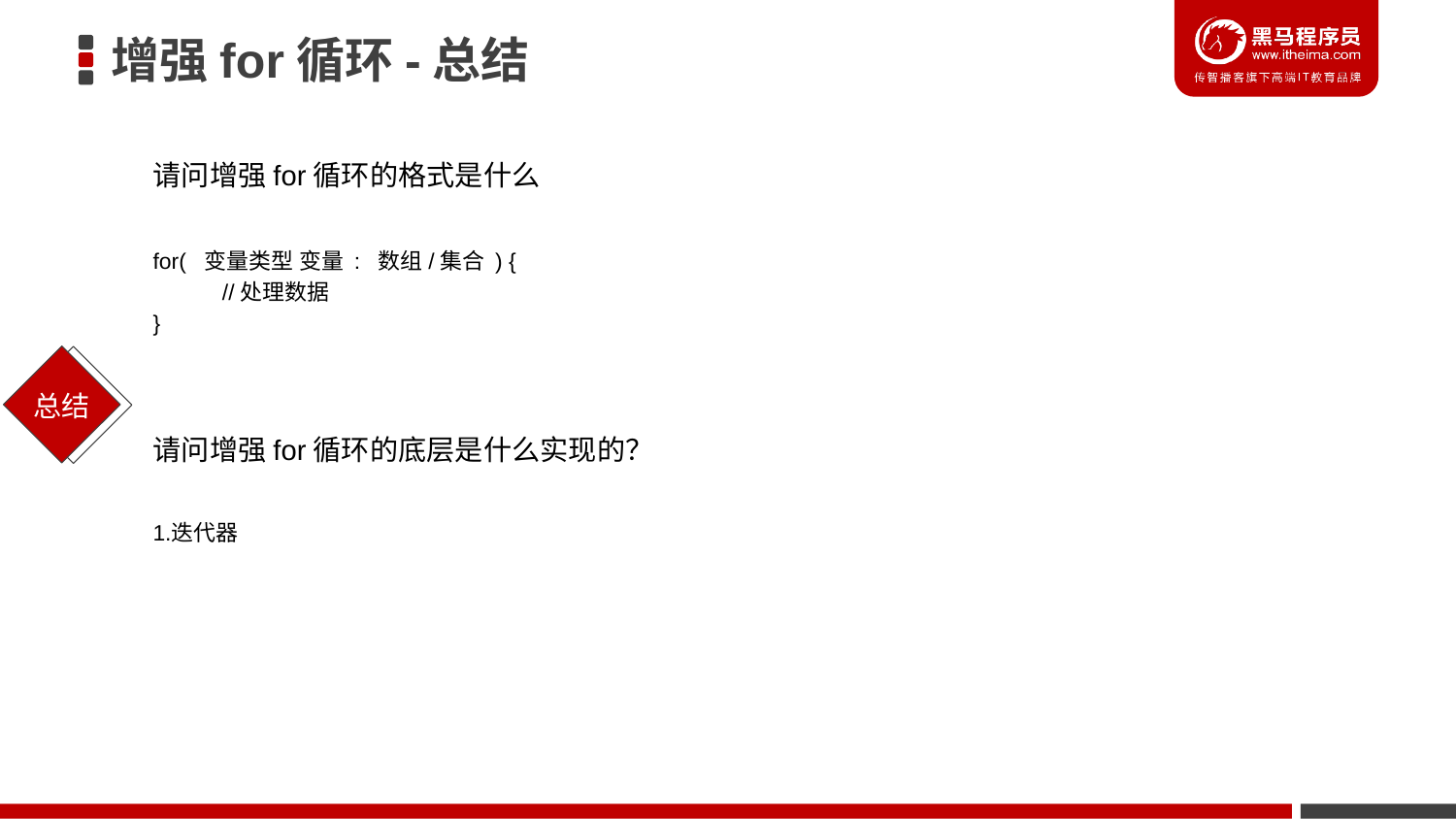

# 增强for循环-总结
请问增强for循环的格式是什么
for(  变量类型 变量 :  数组/集合 ) {
           //处理数据
}
请问增强for循环的底层是什么实现的？
迭代器